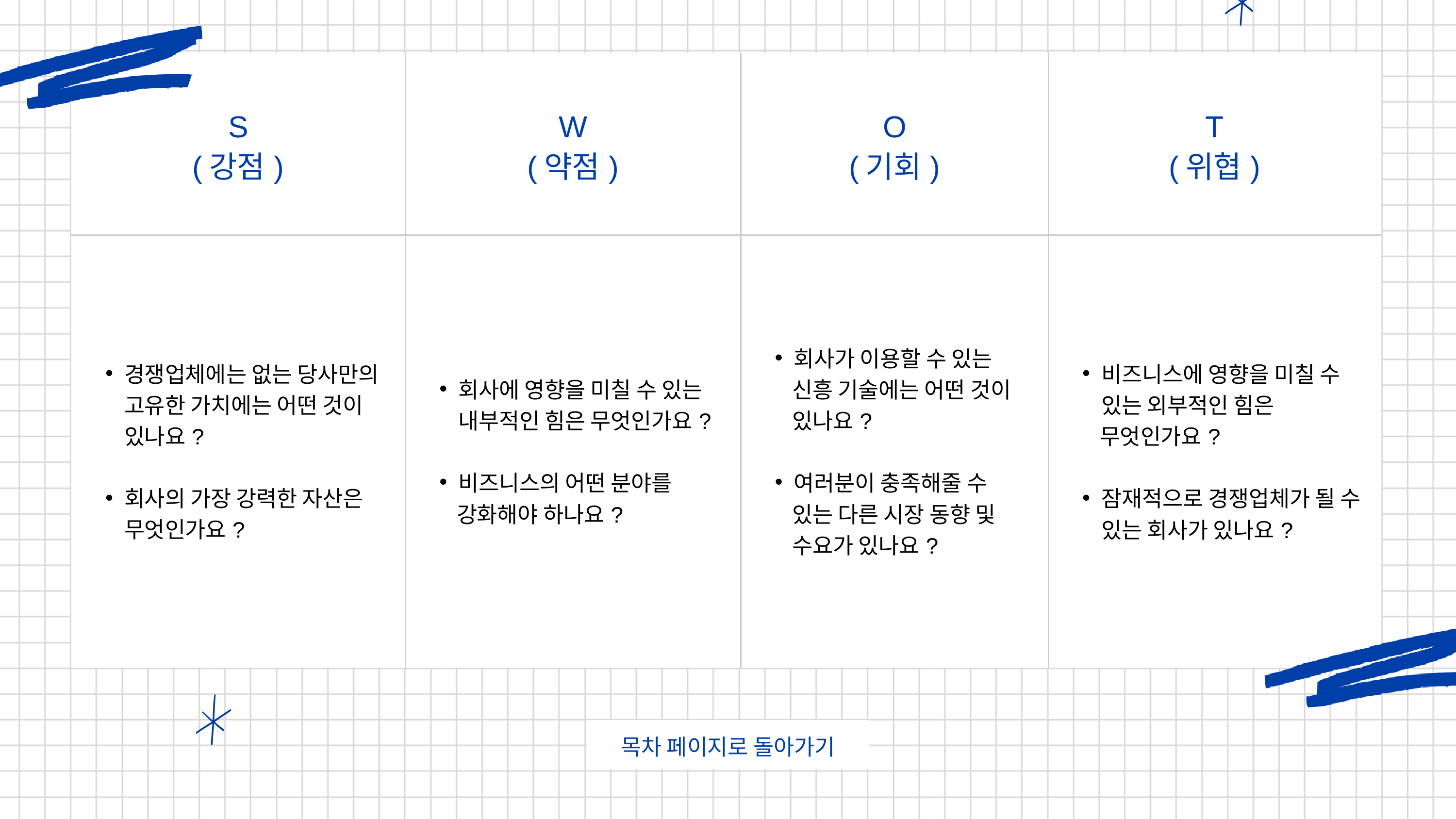

| S (강점) | W (약점) | O (기회) | T (위협) |
| --- | --- | --- | --- |
| 경쟁업체에는 없는 당사만의 고유한 가치에는 어떤 것이 있나요? 회사의 가장 강력한 자산은 무엇인가요? | 회사에 영향을 미칠 수 있는 내부적인 힘은 무엇인가요? 비즈니스의 어떤 분야를 강화해야 하나요? | 회사가 이용할 수 있는 신흥 기술에는 어떤 것이 있나요? 여러분이 충족해줄 수 있는 다른 시장 동향 및 수요가 있나요? | 비즈니스에 영향을 미칠 수 있는 외부적인 힘은 무엇인가요? 잠재적으로 경쟁업체가 될 수 있는 회사가 있나요? |

목차 페이지로 돌아가기